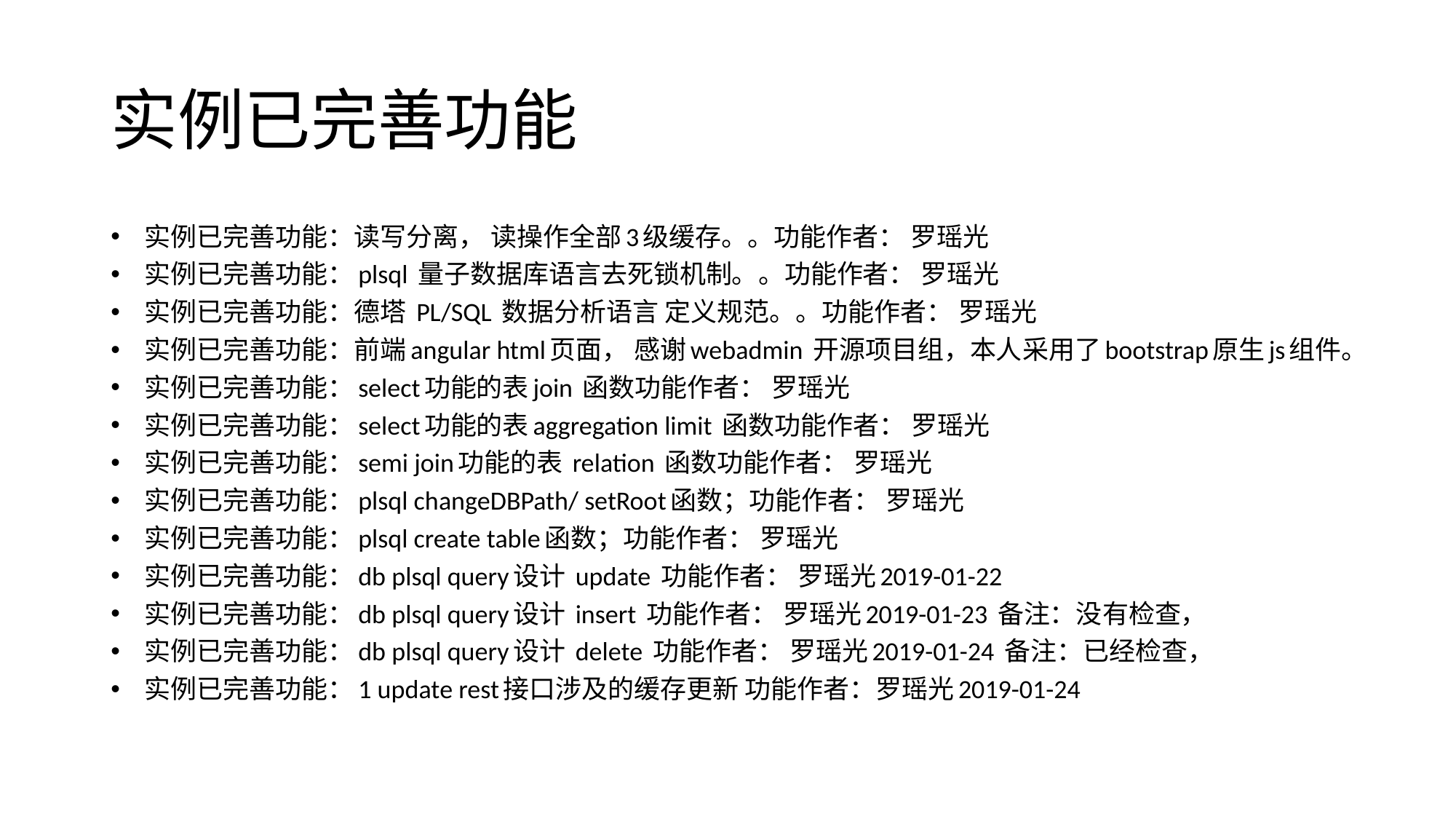

# 实例已完善功能
实例已完善功能：读写分离， 读操作全部3级缓存。。功能作者： 罗瑶光
实例已完善功能：plsql 量子数据库语言去死锁机制。。功能作者： 罗瑶光
实例已完善功能：德塔 PL/SQL 数据分析语言 定义规范。。功能作者： 罗瑶光
实例已完善功能：前端angular html页面， 感谢webadmin 开源项目组，本人采用了bootstrap原生js组件。
实例已完善功能：select功能的表join 函数功能作者： 罗瑶光
实例已完善功能：select功能的表aggregation limit 函数功能作者： 罗瑶光
实例已完善功能：semi join功能的表 relation 函数功能作者： 罗瑶光
实例已完善功能：plsql changeDBPath/ setRoot函数；功能作者： 罗瑶光
实例已完善功能：plsql create table函数；功能作者： 罗瑶光
实例已完善功能：db plsql query设计 update 功能作者： 罗瑶光2019-01-22
实例已完善功能：db plsql query设计 insert 功能作者： 罗瑶光2019-01-23 备注：没有检查，
实例已完善功能：db plsql query设计 delete 功能作者： 罗瑶光2019-01-24 备注：已经检查，
实例已完善功能：1 update rest接口涉及的缓存更新 功能作者：罗瑶光2019-01-24